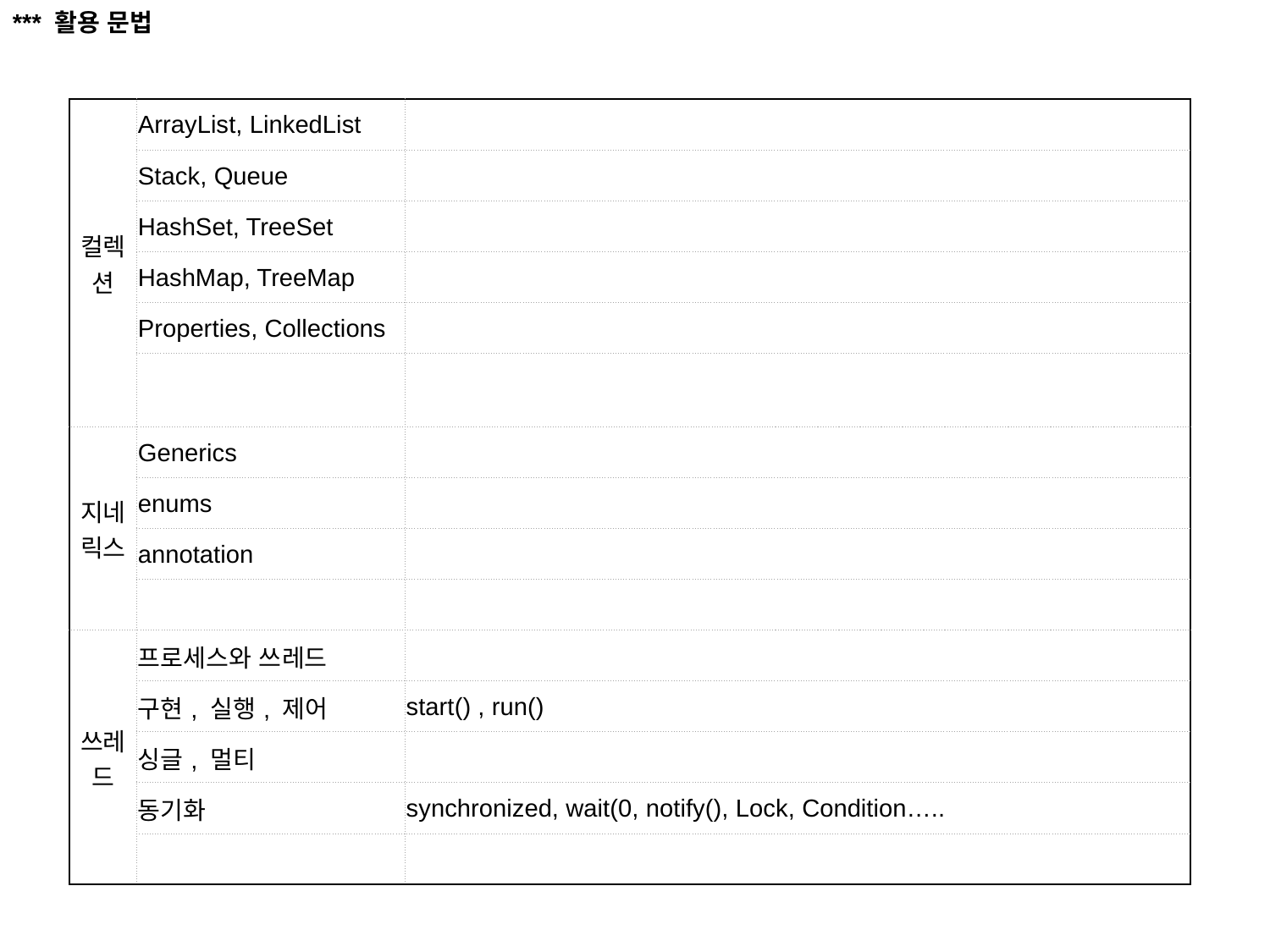

*** 활용 문법

| 컬렉션 | ArrayList, LinkedList |  |
| --- | --- | --- |
|  | Stack, Queue |  |
|  | HashSet, TreeSet |  |
|  | HashMap, TreeMap |  |
|  | Properties, Collections |  |
|  |  |  |
| 지네릭스 | Generics |  |
|  | enums |  |
|  | annotation |  |
|  |  |  |
| 쓰레드 | 프로세스와 쓰레드 |  |
|  | 구현, 실행, 제어 | start() , run() |
|  | 싱글, 멀티 |  |
|  | 동기화 | synchronized, wait(0, notify(), Lock, Condition….. |
|  |  |  |